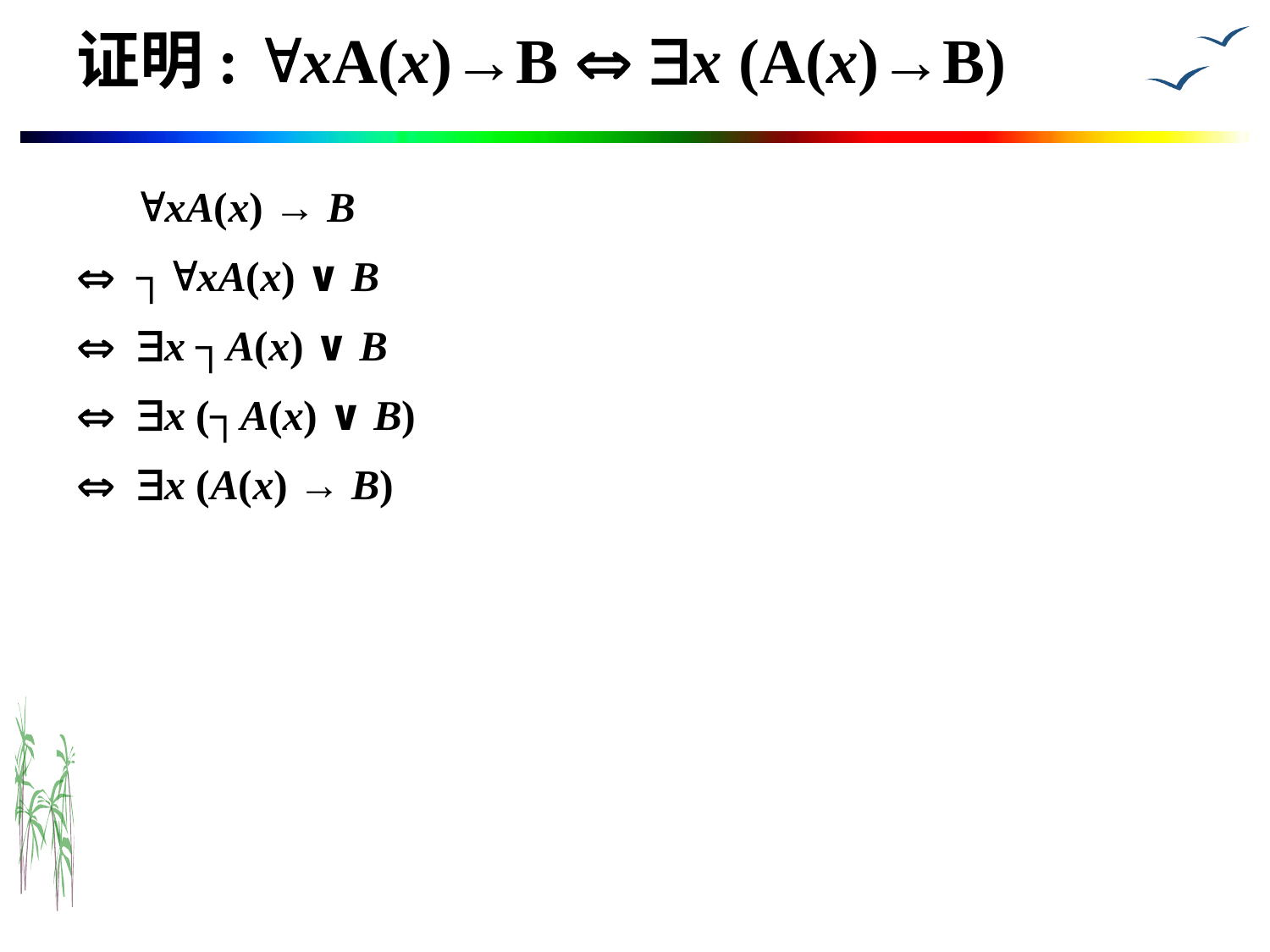

# 证明: ∀xA(x)→B ⇔ ∃x (A(x)→B)
	 ∀xA(x) → B
⇔  ┐∀xA(x) ∨ B
⇔  ∃x ┐A(x) ∨ B
⇔  ∃x (┐A(x) ∨ B)
⇔  ∃x (A(x) → B)